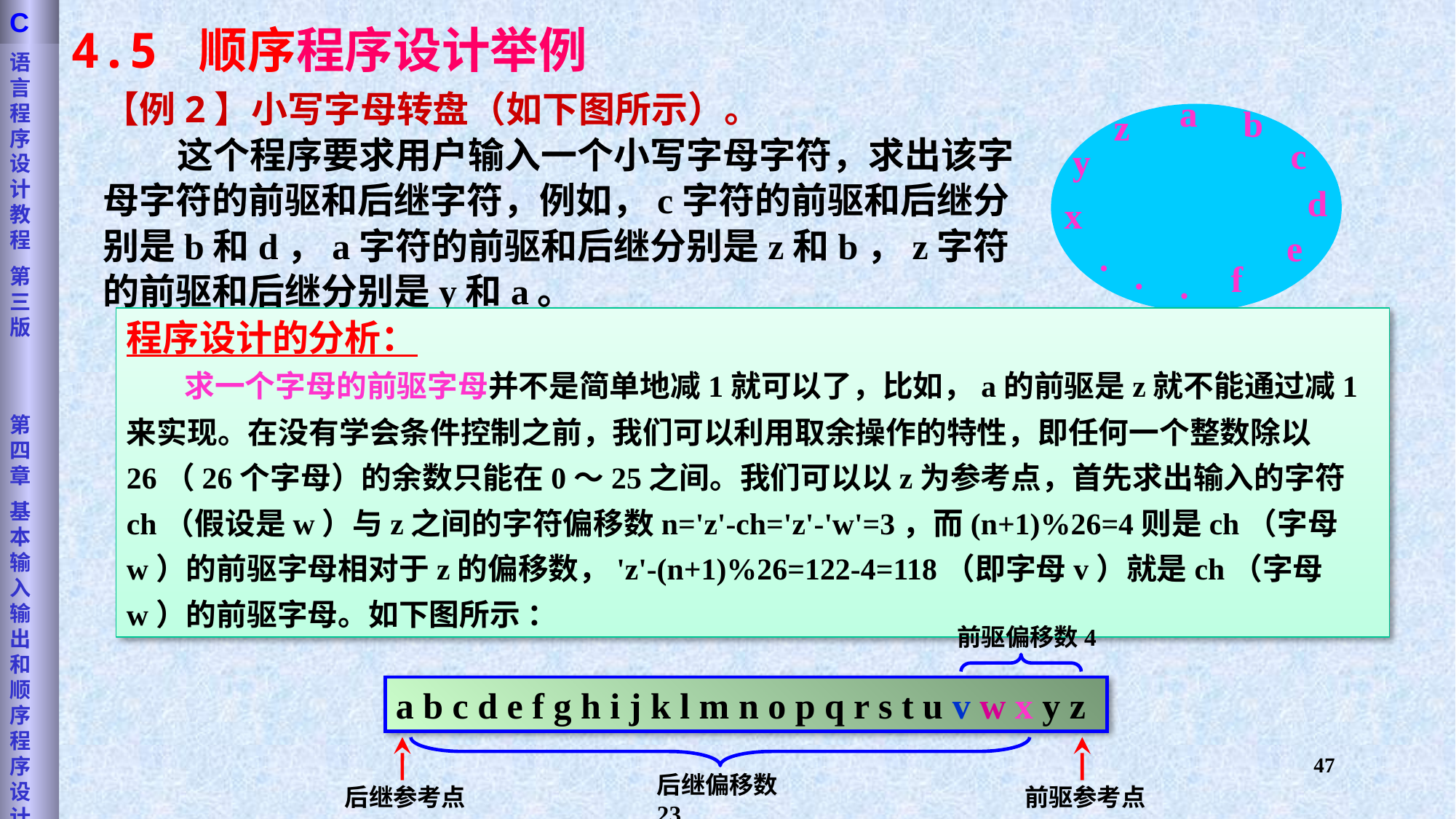

语言程序设计教程
第三版

第四章
基本输入输出和顺序程序设计
C
4.5 顺序程序设计举例
【例2】小写字母转盘（如下图所示）。
        这个程序要求用户输入一个小写字母字符，求出该字母字符的前驱和后继字符，例如，c字符的前驱和后继分别是b和d，a字符的前驱和后继分别是z和b，z字符的前驱和后继分别是y和a。
a
b
z
c
y
d
x
e
.
.
f
.

程序设计的分析：
      求一个字母的前驱字母并不是简单地减1就可以了，比如，a的前驱是z就不能通过减1来实现。在没有学会条件控制之前，我们可以利用取余操作的特性，即任何一个整数除以26（26个字母）的余数只能在0～25之间。我们可以以z为参考点，首先求出输入的字符ch（假设是w）与z之间的字符偏移数n='z'-ch='z'-'w'=3，而(n+1)%26=4则是ch（字母w）的前驱字母相对于z的偏移数，'z'-(n+1)%26=122-4=118（即字母v）就是ch（字母w）的前驱字母。如下图所示 ：

前驱偏移数4
a b c d e f g h i j k l m n o p q r s t u v w x y z

后继参考点

前驱参考点
后继偏移数23
47